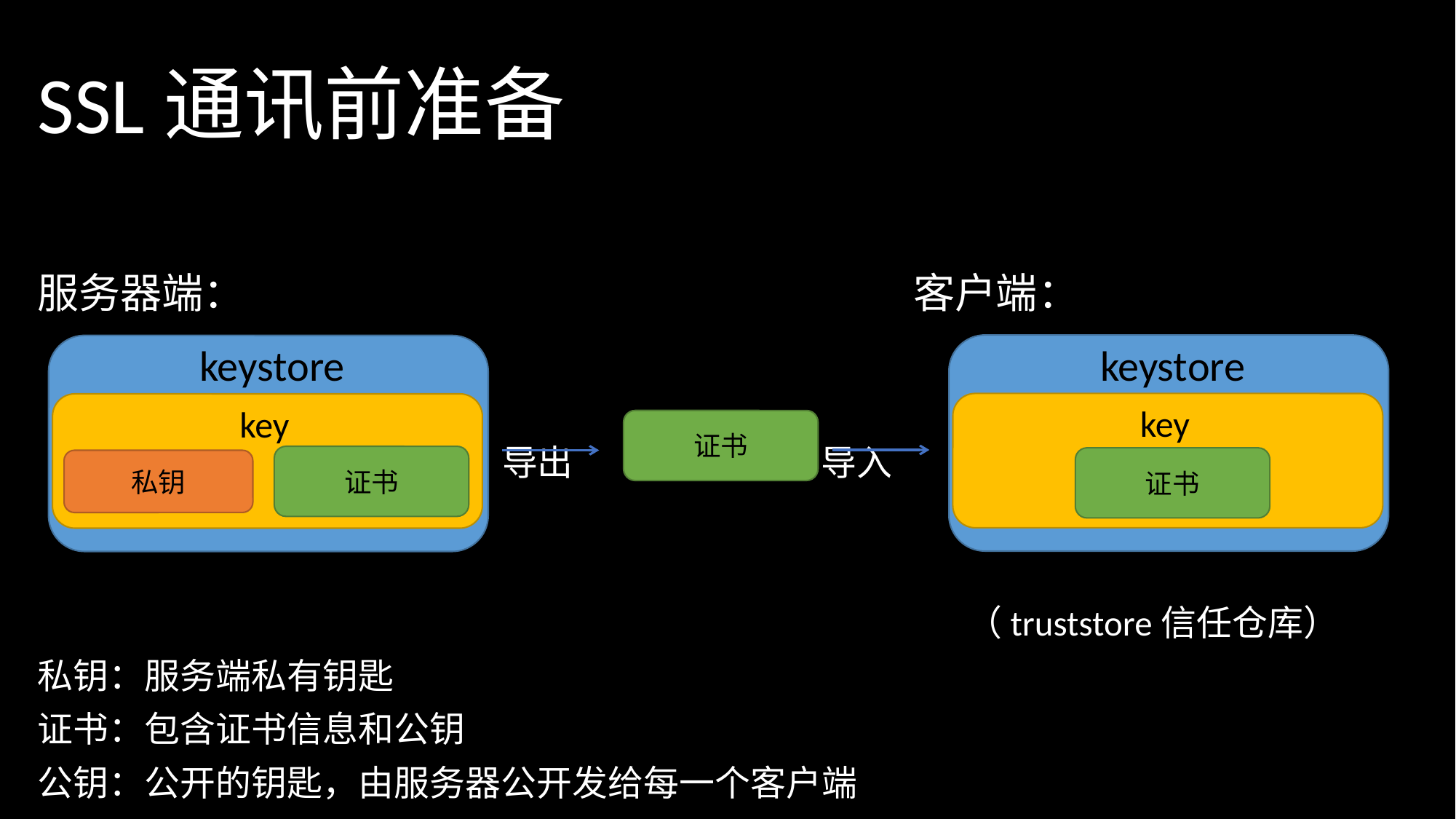

SSL通讯前准备

服务器端：                                                                        客户端：

                                                         导出                               导入

                                                                                                                   （truststore信任仓库）
私钥：服务端私有钥匙
证书：包含证书信息和公钥
公钥：公开的钥匙，由服务器公开发给每一个客户端
keystore
keystore

key
key
证书
证书
证书
私钥